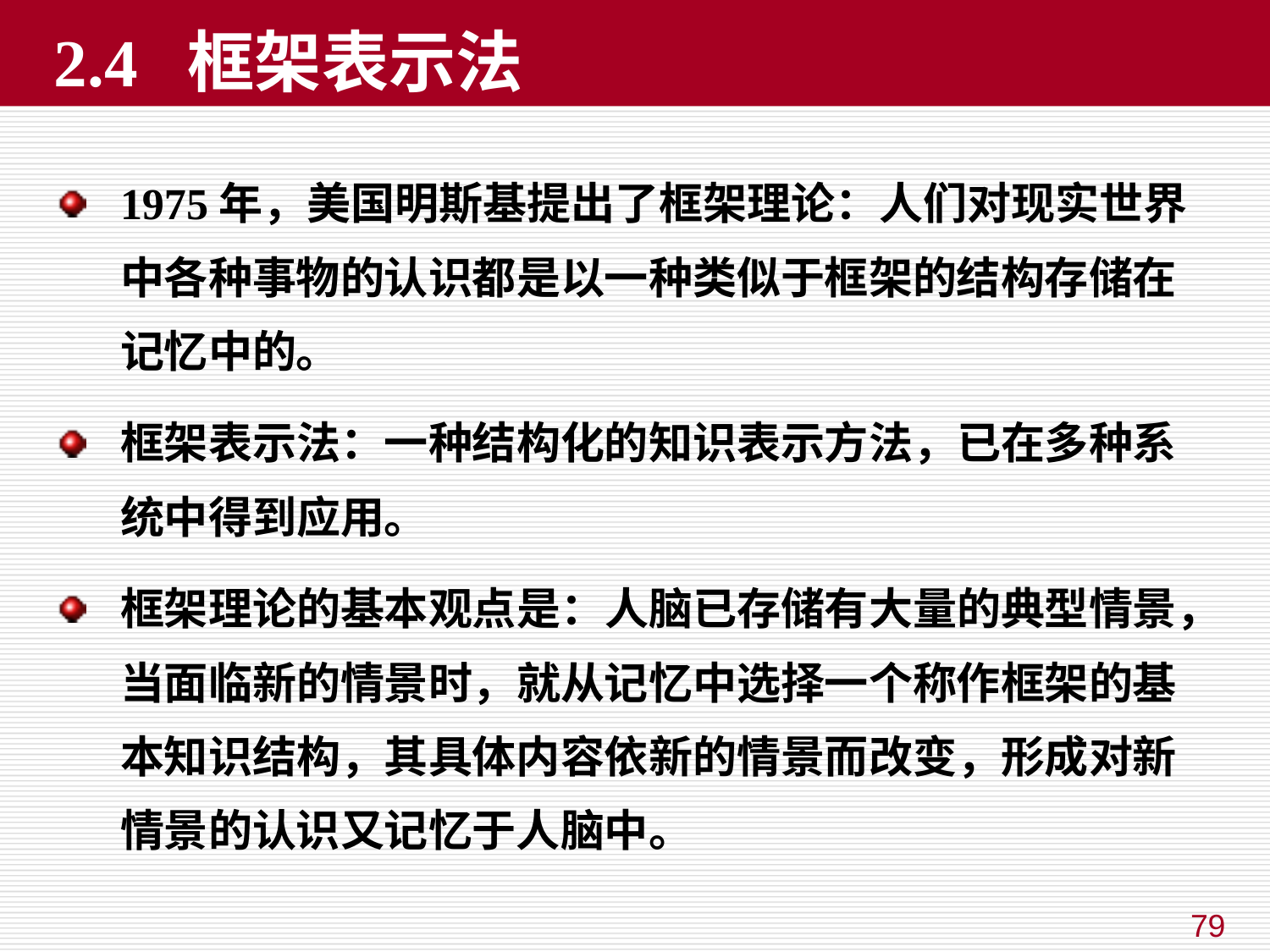

# 2.4  框架表示法
1975年，美国明斯基提出了框架理论：人们对现实世界中各种事物的认识都是以一种类似于框架的结构存储在记忆中的。
框架表示法：一种结构化的知识表示方法，已在多种系统中得到应用。
框架理论的基本观点是：人脑已存储有大量的典型情景，当面临新的情景时，就从记忆中选择一个称作框架的基本知识结构，其具体内容依新的情景而改变，形成对新情景的认识又记忆于人脑中。
79